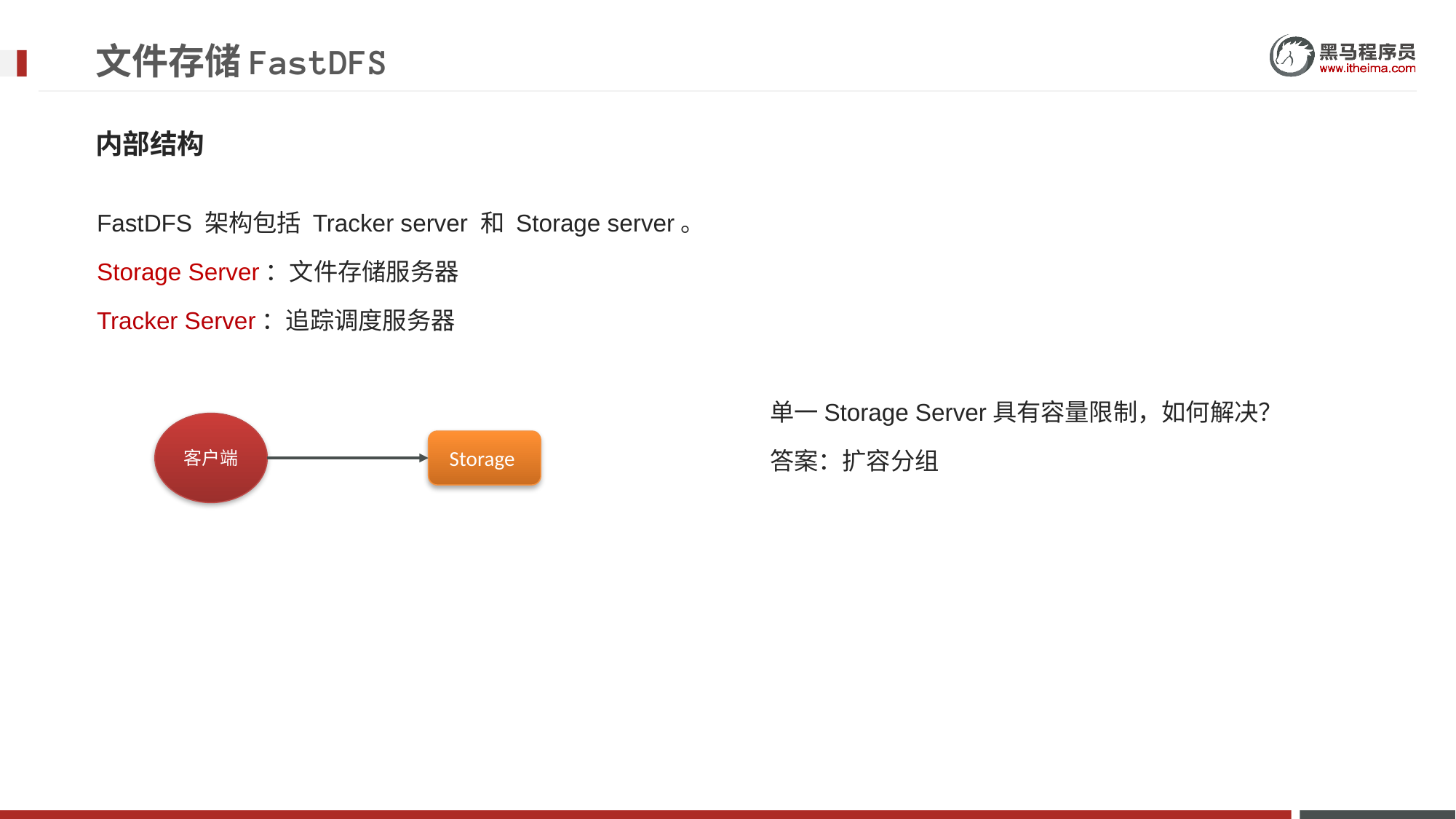

# 文件存储FastDFS
内部结构
FastDFS 架构包括 Tracker server 和 Storage server。
Storage Server：文件存储服务器
Tracker Server：追踪调度服务器
单一Storage Server具有容量限制，如何解决？
答案：扩容分组
客户端
Storage